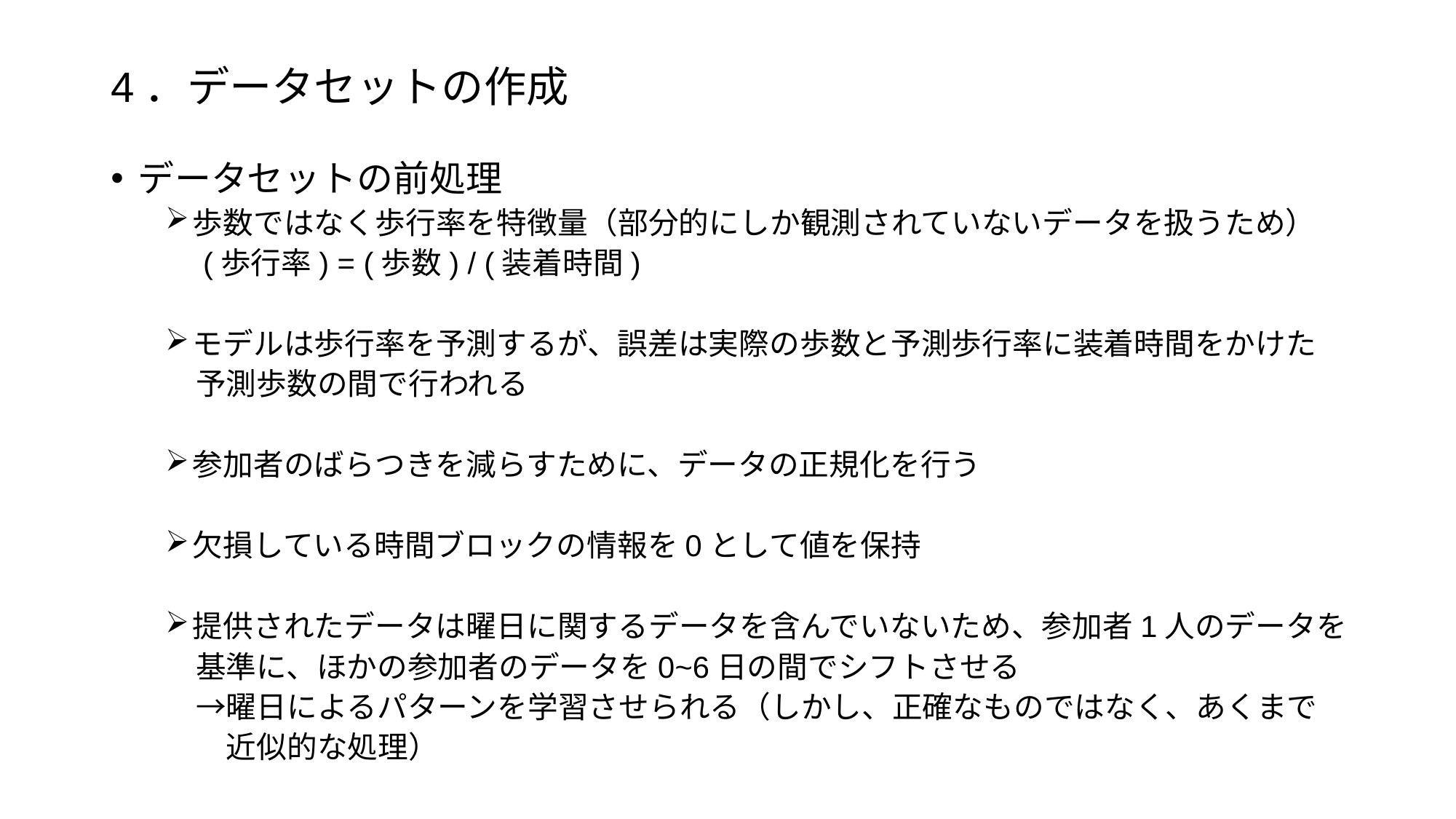

# 4．データセットの作成
データセットの前処理
歩数ではなく歩行率を特徴量（部分的にしか観測されていないデータを扱うため）
　(歩行率) = (歩数) / (装着時間)

モデルは歩行率を予測するが、誤差は実際の歩数と予測歩行率に装着時間をかけた
　予測歩数の間で行われる

参加者のばらつきを減らすために、データの正規化を行う

欠損している時間ブロックの情報を0として値を保持

提供されたデータは曜日に関するデータを含んでいないため、参加者1人のデータを
　基準に、ほかの参加者のデータを0~6日の間でシフトさせる
　→曜日によるパターンを学習させられる（しかし、正確なものではなく、あくまで
　　近似的な処理）